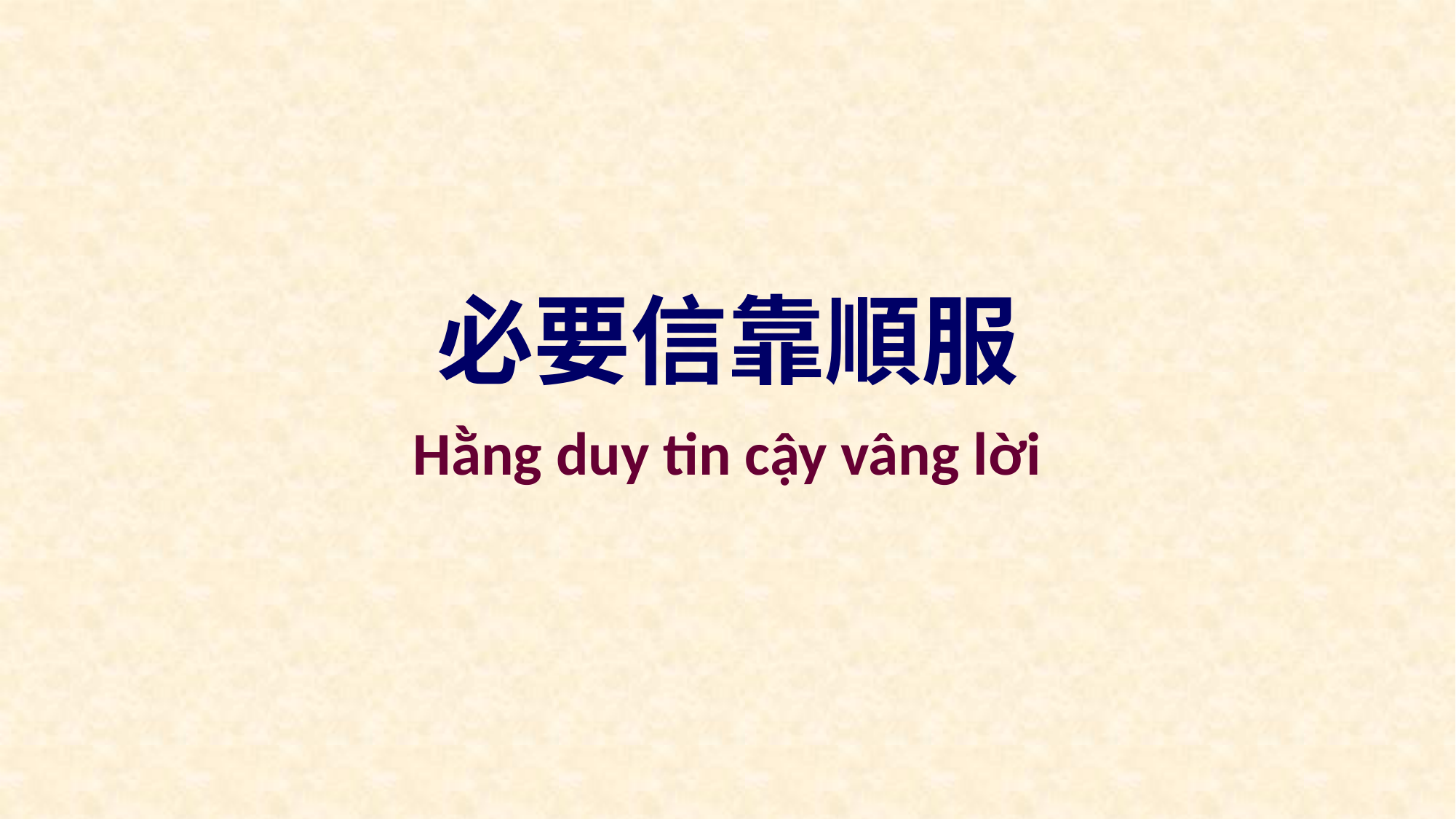

必要信靠順服
Hằng duy tin cậy vâng lời